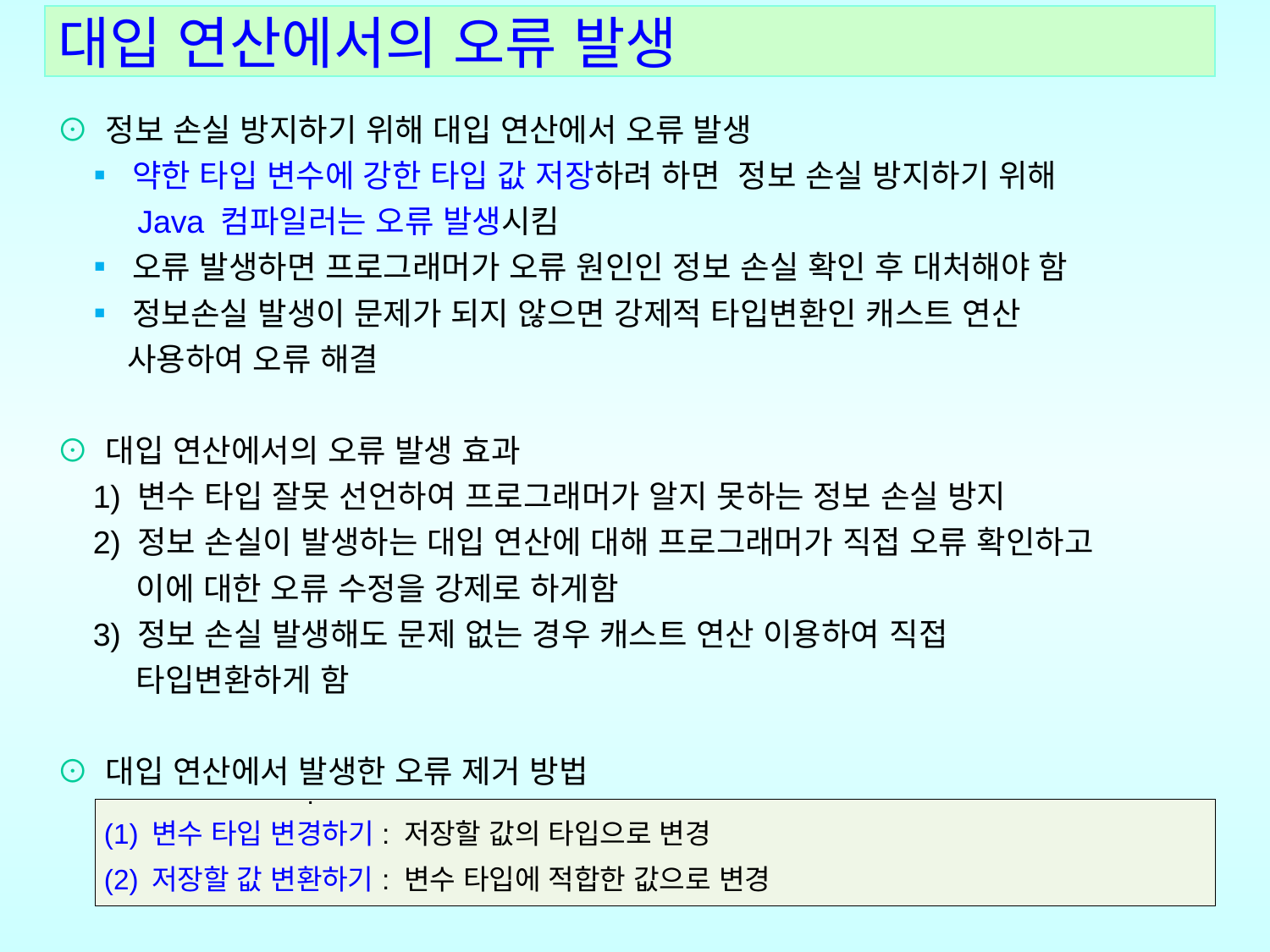

대입 연산에서의 오류 발생
⊙ 정보 손실 방지하기 위해 대입 연산에서 오류 발생
   ▪ 약한 타입 변수에 강한 타입 값 저장하려 하면  정보 손실 방지하기 위해
         Java 컴파일러는 오류 발생시킴
   ▪ 오류 발생하면 프로그래머가 오류 원인인 정보 손실 확인 후 대처해야 함
   ▪ 정보손실 발생이 문제가 되지 않으면 강제적 타입변환인 캐스트 연산
       사용하여 오류 해결

⊙ 대입 연산에서의 오류 발생 효과
    1) 변수 타입 잘못 선언하여 프로그래머가 알지 못하는 정보 손실 방지
    2) 정보 손실이 발생하는 대입 연산에 대해 프로그래머가 직접 오류 확인하고
        이에 대한 오류 수정을 강제로 하게함
    3) 정보 손실 발생해도 문제 없는 경우 캐스트 연산 이용하여 직접
        타입변환하게 함

⊙ 대입 연산에서 발생한 오류 제거 방법

.

| 변수 타입 변경하기: 저장할 값의 타입으로 변경 저장할 값 변환하기: 변수 타입에 적합한 값으로 변경 |
| --- |